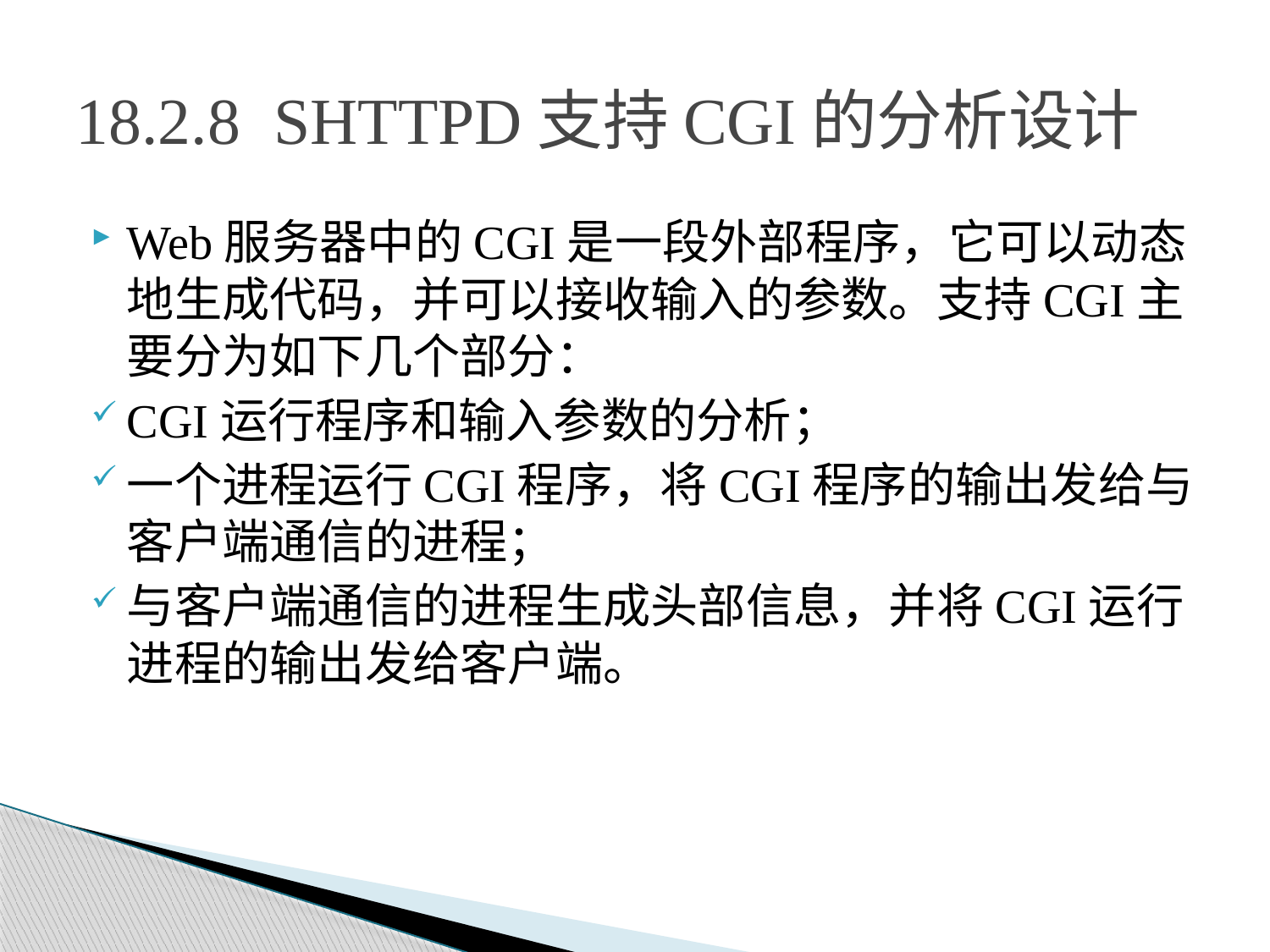

# 18.2.8  SHTTPD支持CGI的分析设计
Web服务器中的CGI是一段外部程序，它可以动态地生成代码，并可以接收输入的参数。支持CGI主要分为如下几个部分：
CGI运行程序和输入参数的分析；
一个进程运行CGI程序，将CGI程序的输出发给与客户端通信的进程；
与客户端通信的进程生成头部信息，并将CGI运行进程的输出发给客户端。